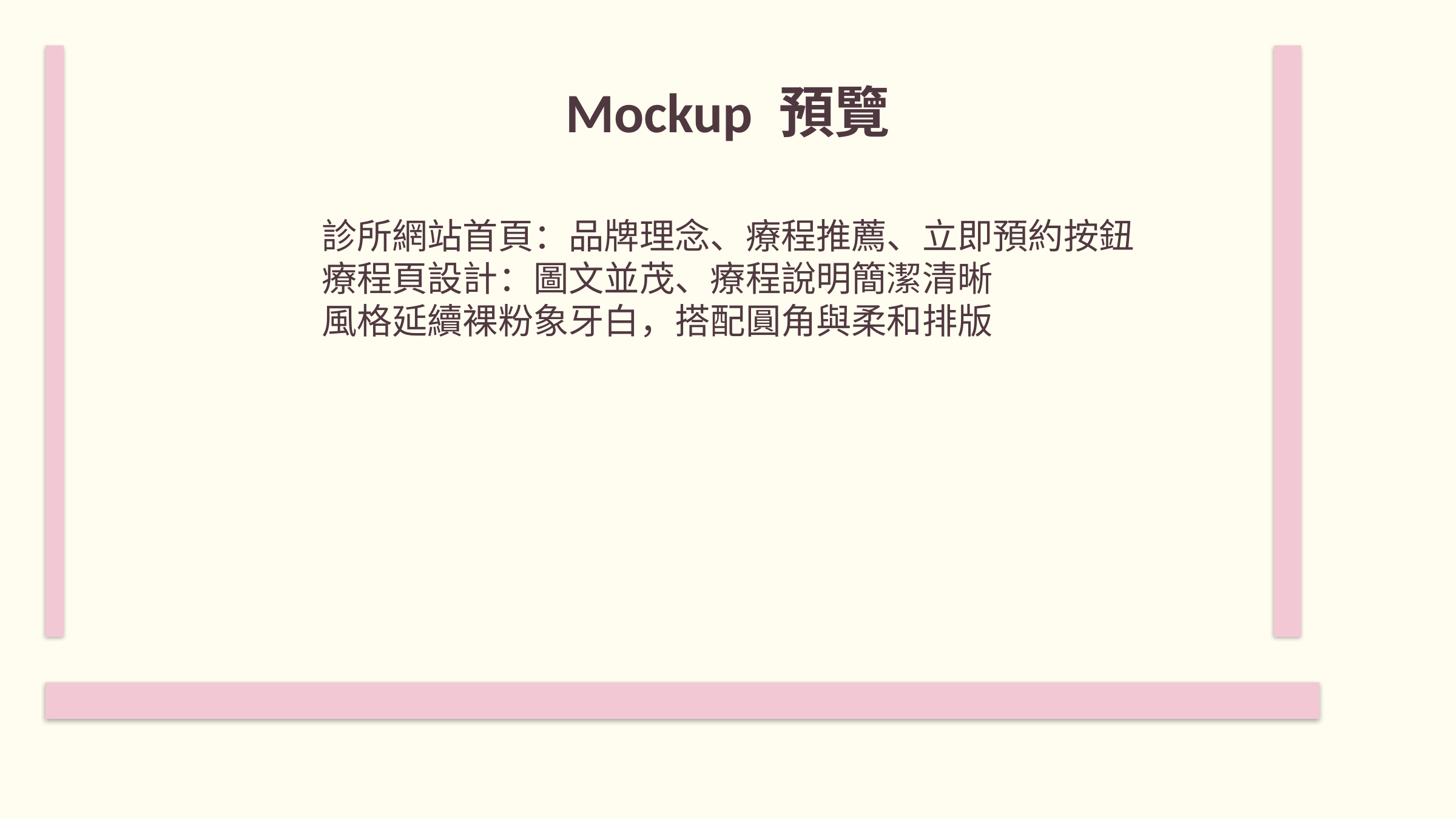

Mockup 預覽

診所網站首頁：品牌理念、療程推薦、立即預約按鈕
療程頁設計：圖文並茂、療程說明簡潔清晰
風格延續裸粉象牙白，搭配圓角與柔和排版